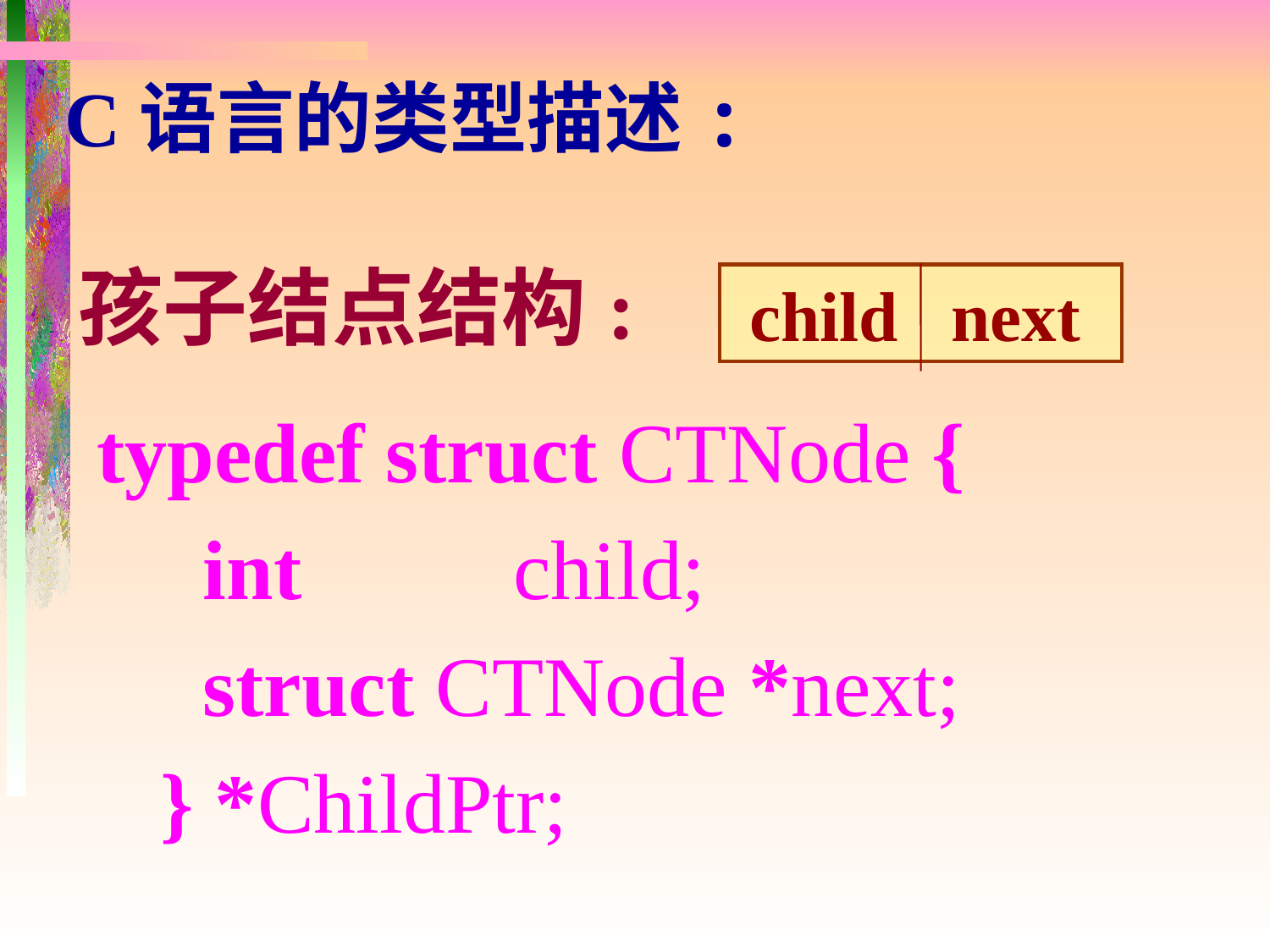

C语言的类型描述:
孩子结点结构:
 child   next

typedef struct CTNode {
     int          child;
     struct CTNode *next;
   } *ChildPtr;